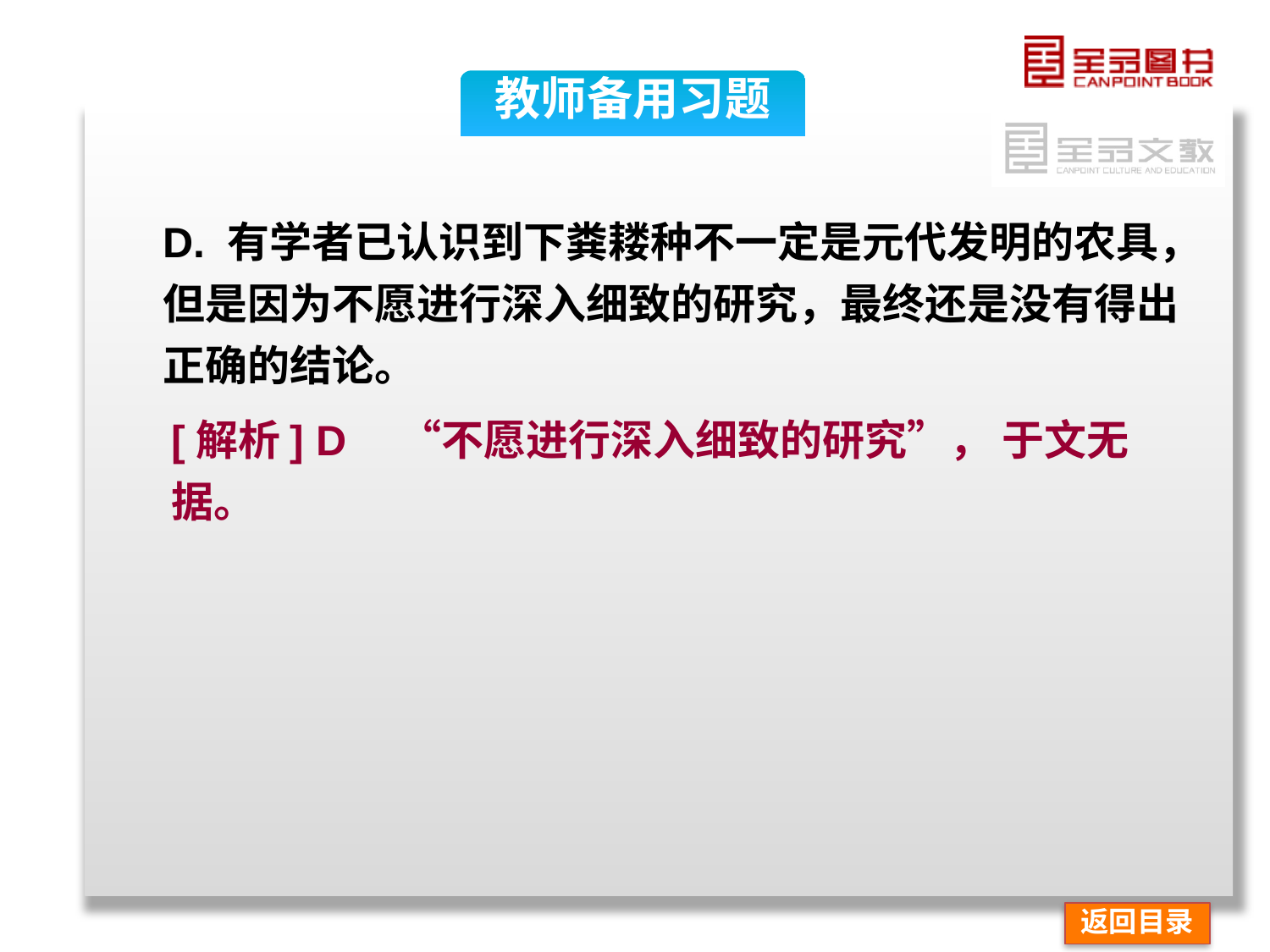

教师备用习题
D. 有学者已认识到下粪耧种不一定是元代发明的农具，但是因为不愿进行深入细致的研究，最终还是没有得出正确的结论。
[解析] D　“不愿进行深入细致的研究”， 于文无据。
返回目录